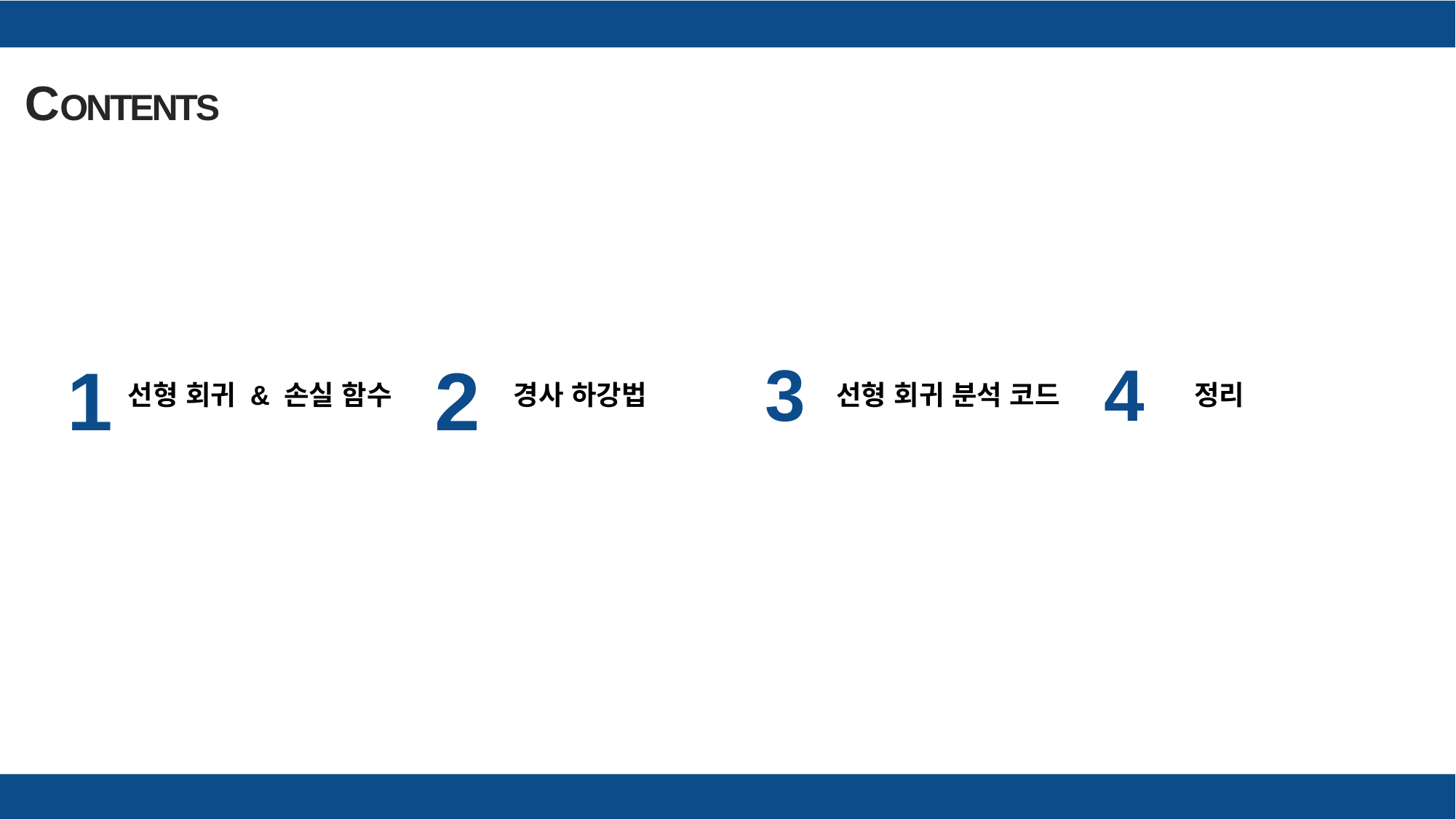

CONTENTS
4
2
경사 하강법
선형 회귀 분석 코드
3
1
선형 회귀 & 손실 함수
정리